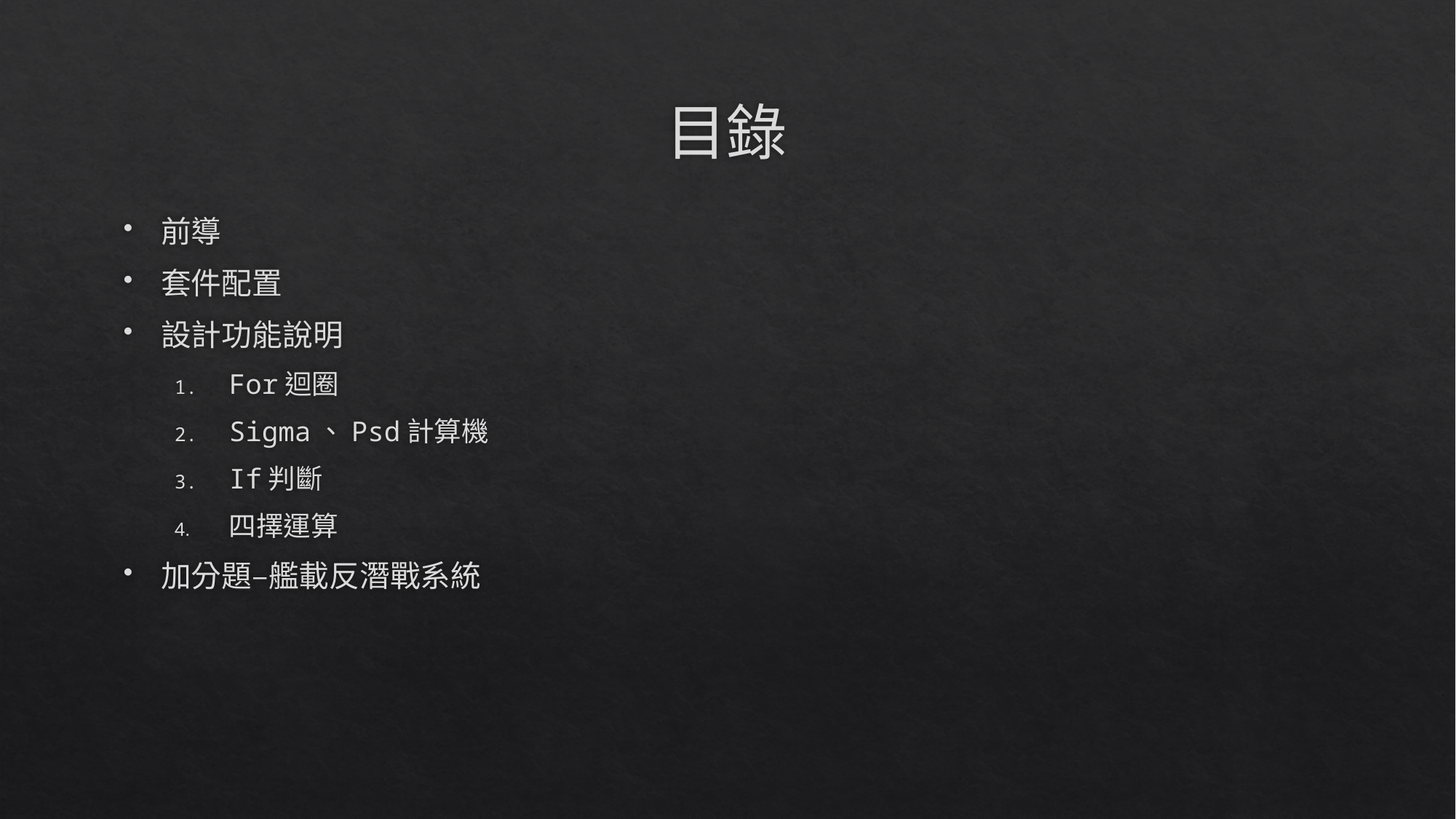

# 目錄
前導
套件配置
設計功能說明
For迴圈
Sigma、Psd計算機
If判斷
四擇運算
加分題–艦載反潛戰系統